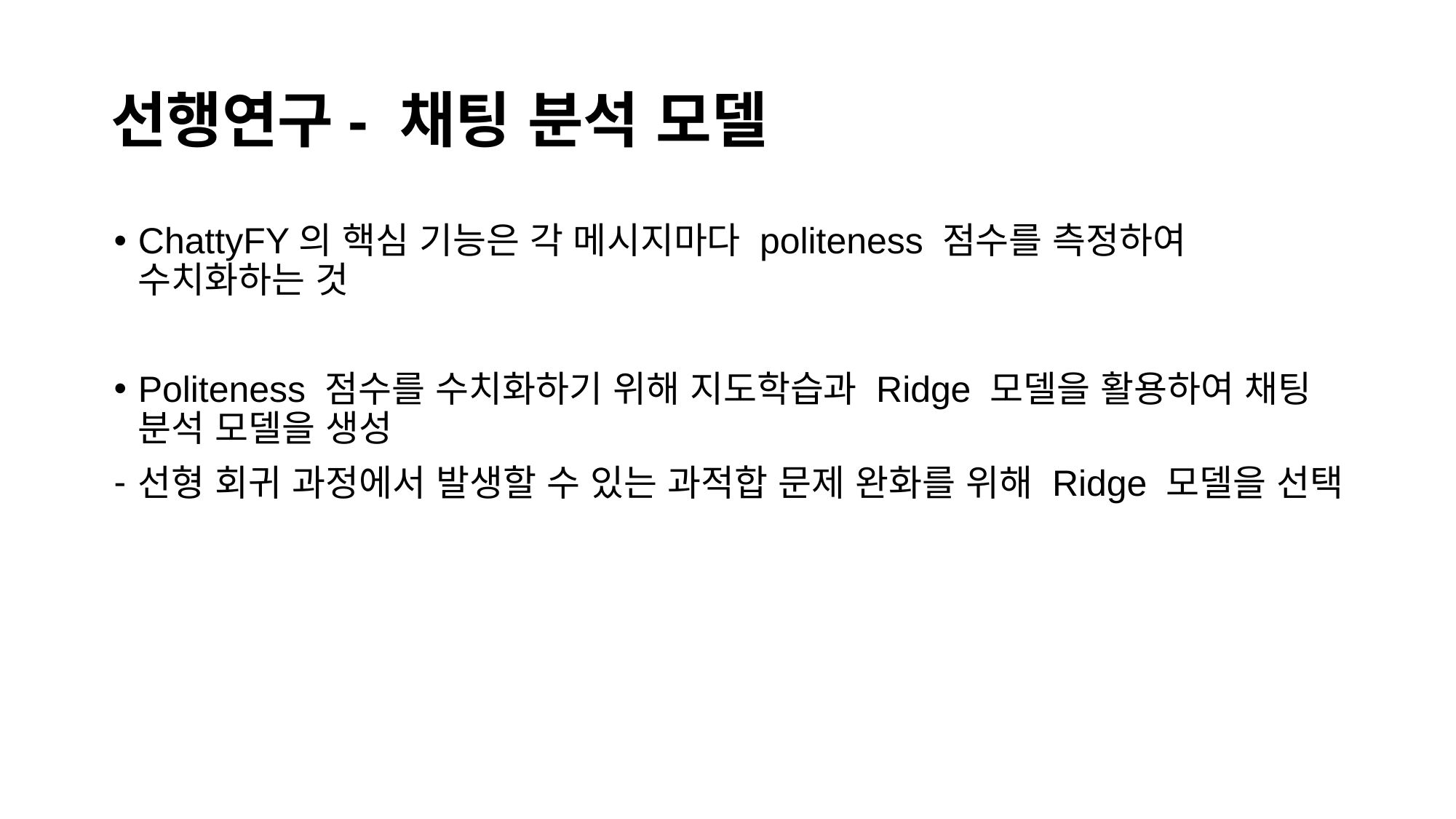

# 선행연구- 채팅 분석 모델
ChattyFY의 핵심 기능은 각 메시지마다 politeness 점수를 측정하여 수치화하는 것

Politeness 점수를 수치화하기 위해 지도학습과 Ridge 모델을 활용하여 채팅 분석 모델을 생성
선형 회귀 과정에서 발생할 수 있는 과적합 문제 완화를 위해 Ridge 모델을 선택